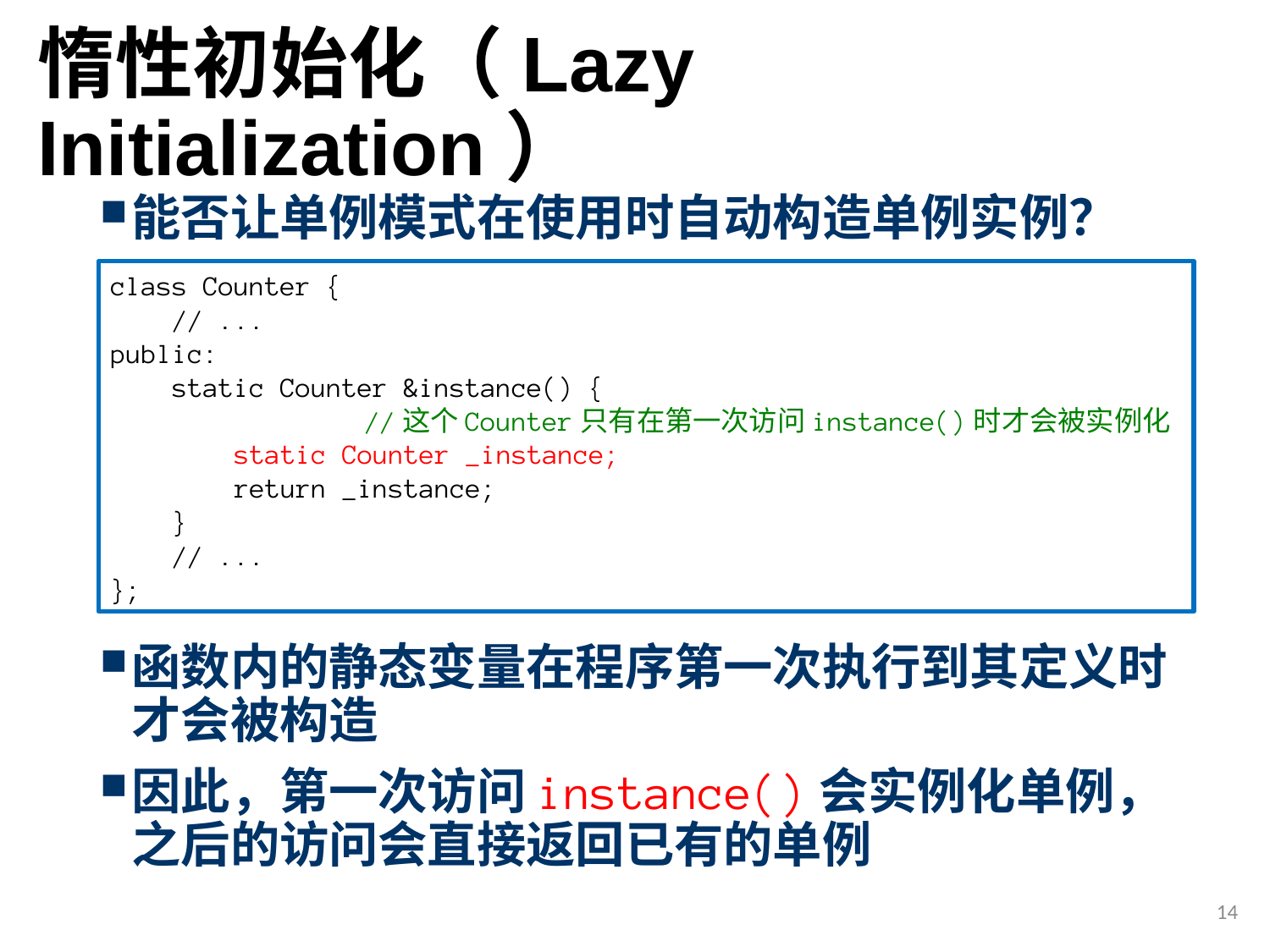

# 惰性初始化（Lazy Initialization）
能否让单例模式在使用时自动构造单例实例？
函数内的静态变量在程序第一次执行到其定义时才会被构造
因此，第一次访问instance()会实例化单例，之后的访问会直接返回已有的单例
class Counter {
    // ...
public:
    static Counter &instance() {
		//这个Counter只有在第一次访问instance()时才会被实例化
        static Counter _instance;
        return _instance;
    }
    // ...
};
14